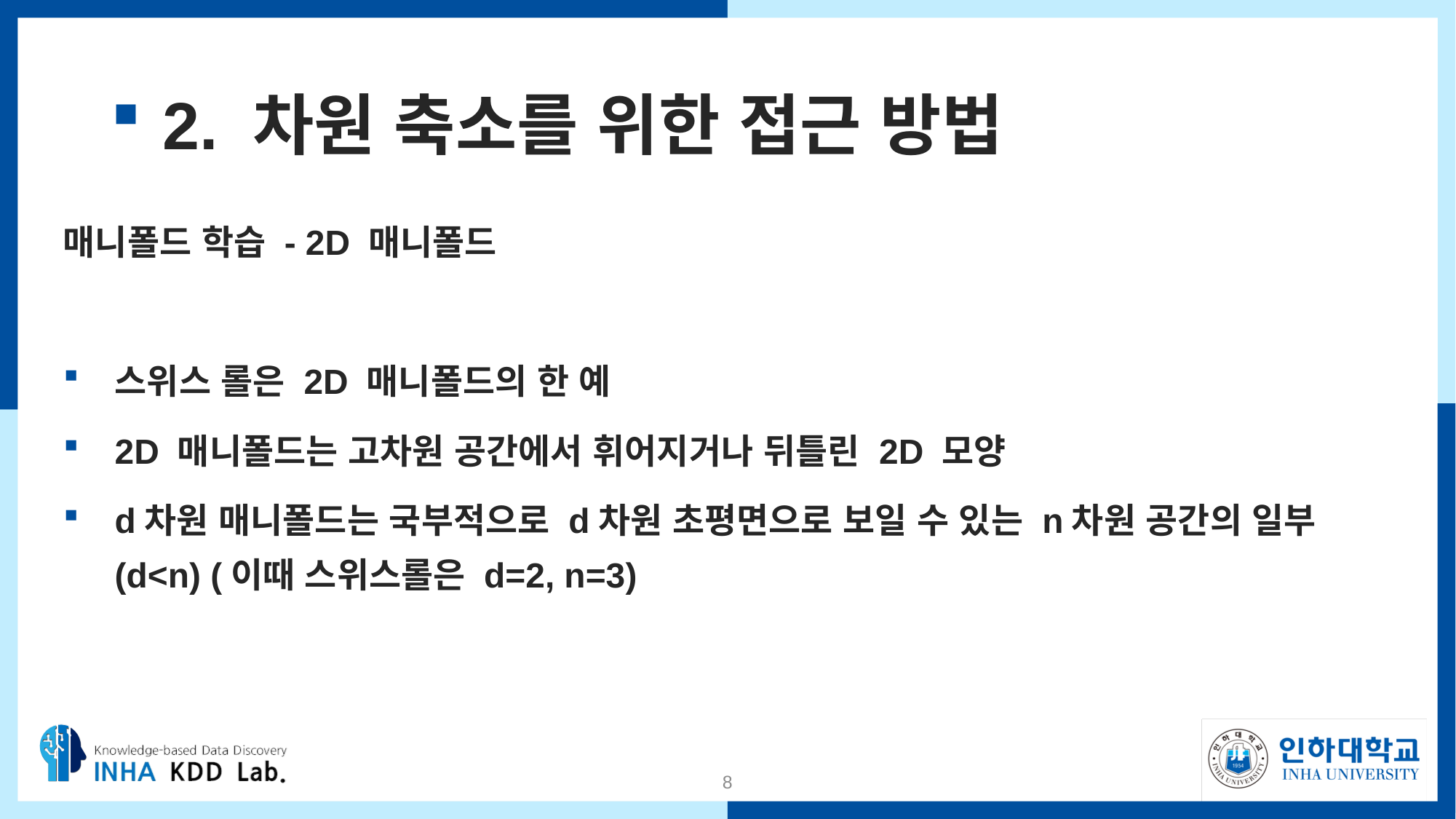

# 2. 차원 축소를 위한 접근 방법
매니폴드 학습 - 2D 매니폴드

스위스 롤은 2D 매니폴드의 한 예
2D 매니폴드는 고차원 공간에서 휘어지거나 뒤틀린 2D 모양
d차원 매니폴드는 국부적으로 d차원 초평면으로 보일 수 있는 n차원 공간의 일부 (d<n) (이때 스위스롤은 d=2, n=3)

8